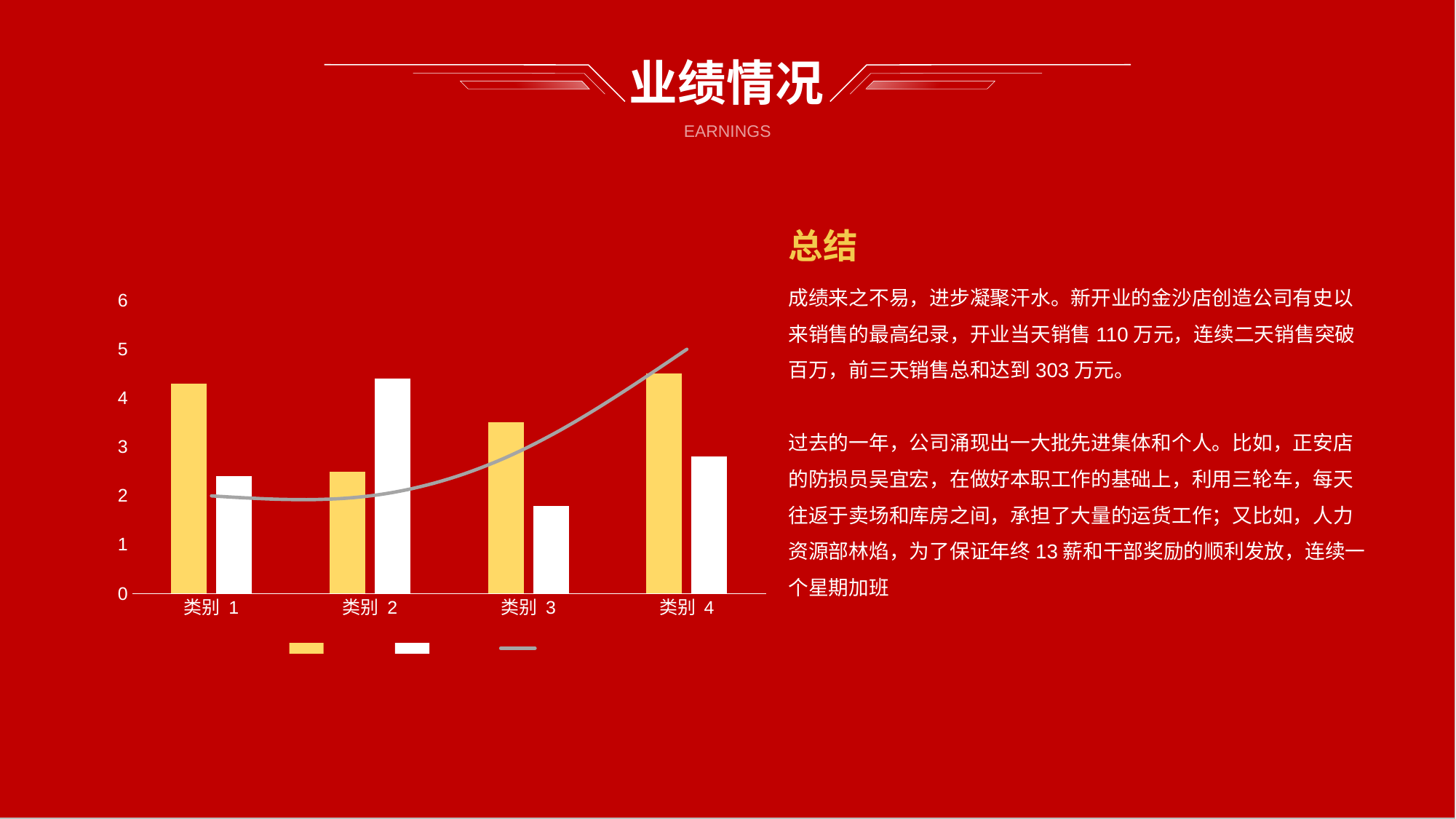

# 业绩情况
EARNINGS

### Chart: 销售品类排行

| Category | 系列 1 | 系列 2 | 系列 3 |
|---|---|---|---|
| 类别 1 | 4.3 | 2.4 | 2.0 |
| 类别 2 | 2.5 | 4.4 | 2.0 |
| 类别 3 | 3.5 | 1.8 | 3.0 |
| 类别 4 | 4.5 | 2.8 | 5.0 |
总结
成绩来之不易，进步凝聚汗水。新开业的金沙店创造公司有史以来销售的最高纪录，开业当天销售110万元，连续二天销售突破百万，前三天销售总和达到303万元。

过去的一年，公司涌现出一大批先进集体和个人。比如，正安店的防损员吴宜宏，在做好本职工作的基础上，利用三轮车，每天往返于卖场和库房之间，承担了大量的运货工作；又比如，人力资源部林焰，为了保证年终13薪和干部奖励的顺利发放，连续一个星期加班